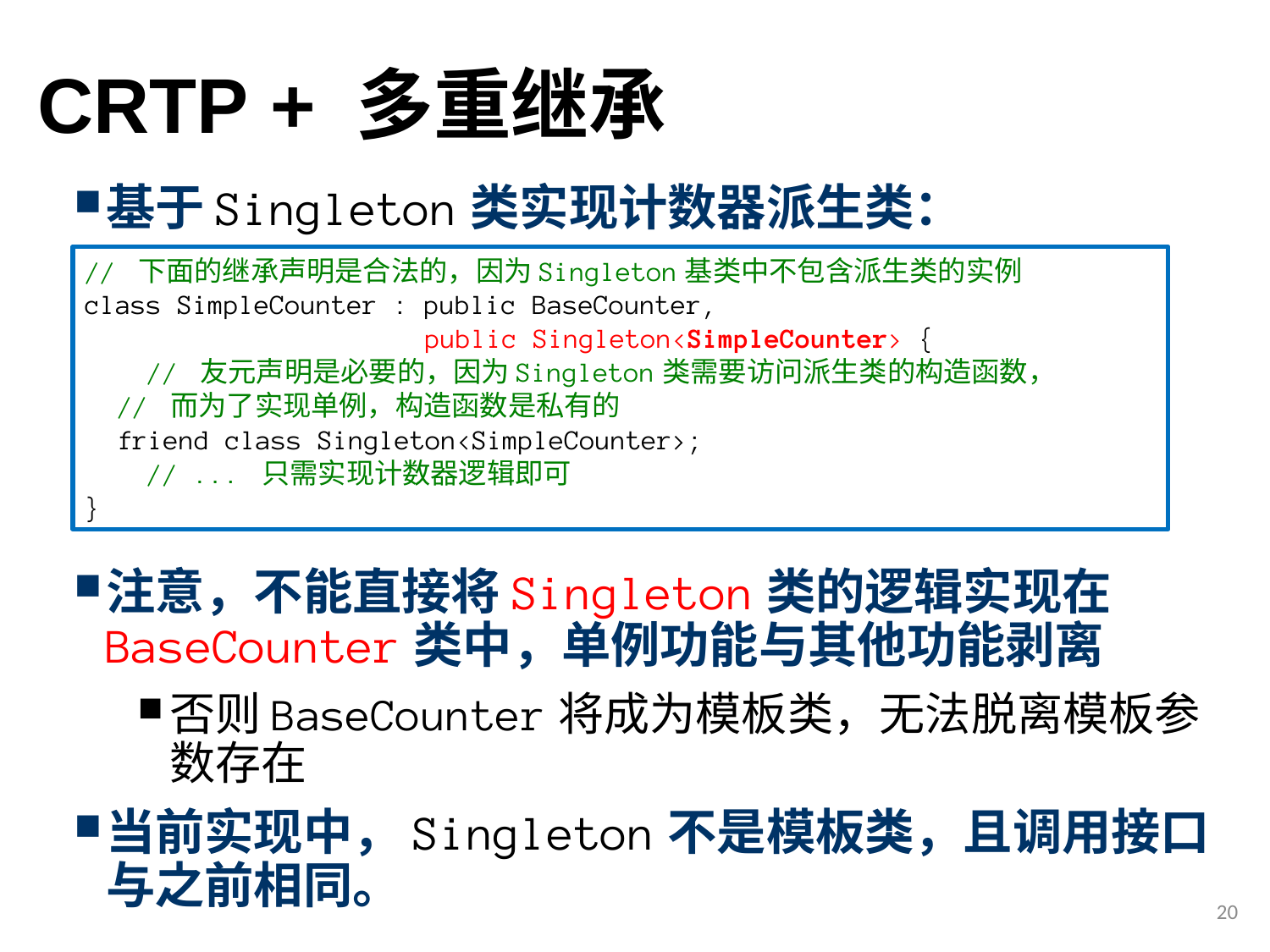

# CRTP + 多重继承
基于Singleton类实现计数器派生类：

注意，不能直接将Singleton类的逻辑实现在BaseCounter类中，单例功能与其他功能剥离
否则BaseCounter将成为模板类，无法脱离模板参数存在
当前实现中，Singleton不是模板类，且调用接口与之前相同。
// 下面的继承声明是合法的，因为Singleton基类中不包含派生类的实例
class SimpleCounter : public BaseCounter,
                      public Singleton<SimpleCounter> {
    // 友元声明是必要的，因为Singleton类需要访问派生类的构造函数，
    // 而为了实现单例，构造函数是私有的
    friend class Singleton<SimpleCounter>;
    // ... 只需实现计数器逻辑即可
}
20